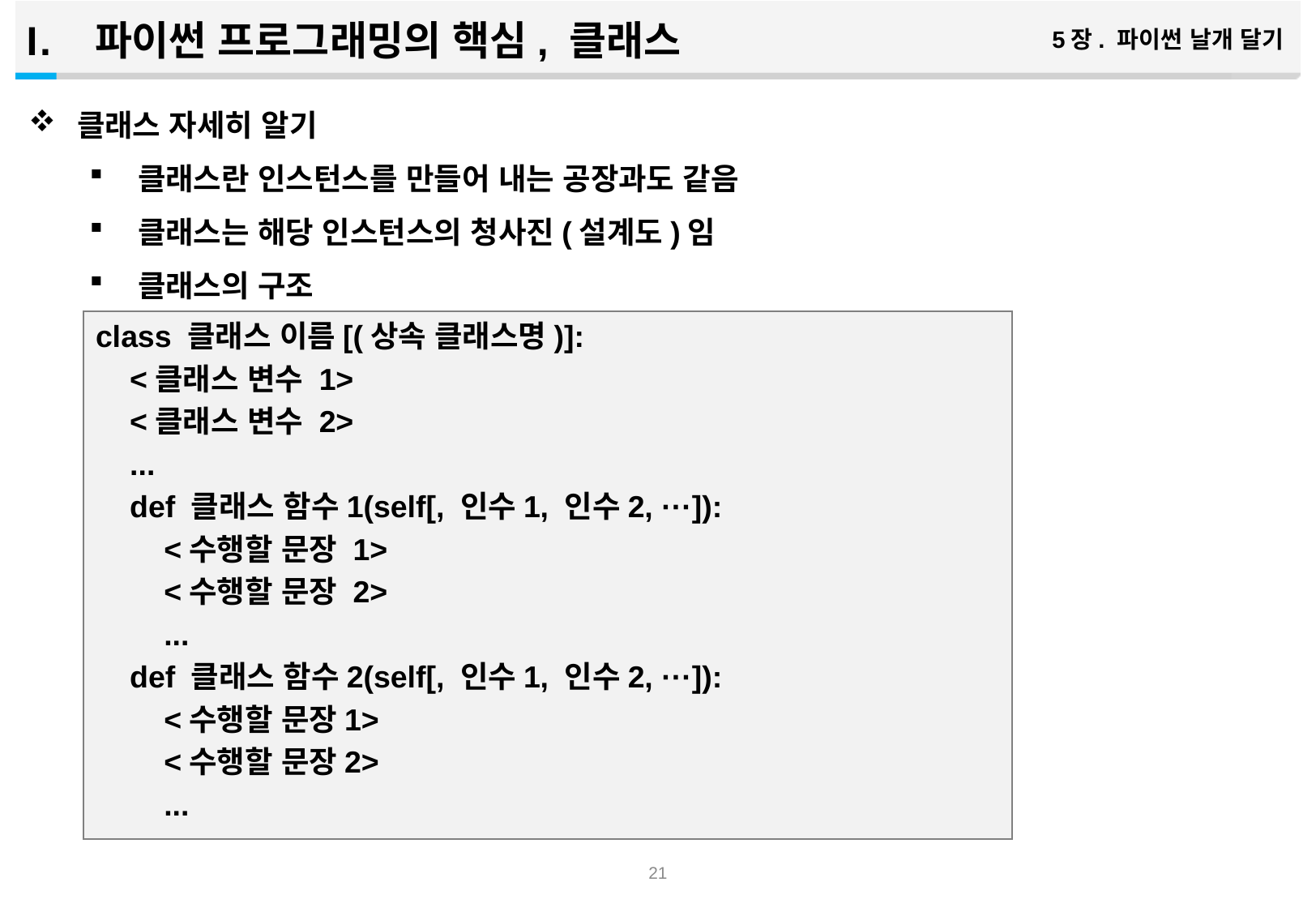

파이썬 프로그래밍의 핵심, 클래스
5장. 파이썬 날개 달기
클래스 자세히 알기
클래스란 인스턴스를 만들어 내는 공장과도 같음
클래스는 해당 인스턴스의 청사진(설계도)임
클래스의 구조
class 클래스 이름[(상속 클래스명)]:
    <클래스 변수 1>
    <클래스 변수 2>
    ...
    def 클래스 함수1(self[, 인수1, 인수2, ···]):
        <수행할 문장 1>
        <수행할 문장 2>
        ...
    def 클래스 함수2(self[, 인수1, 인수2, ···]):
        <수행할 문장1>
        <수행할 문장2>
        ...
21